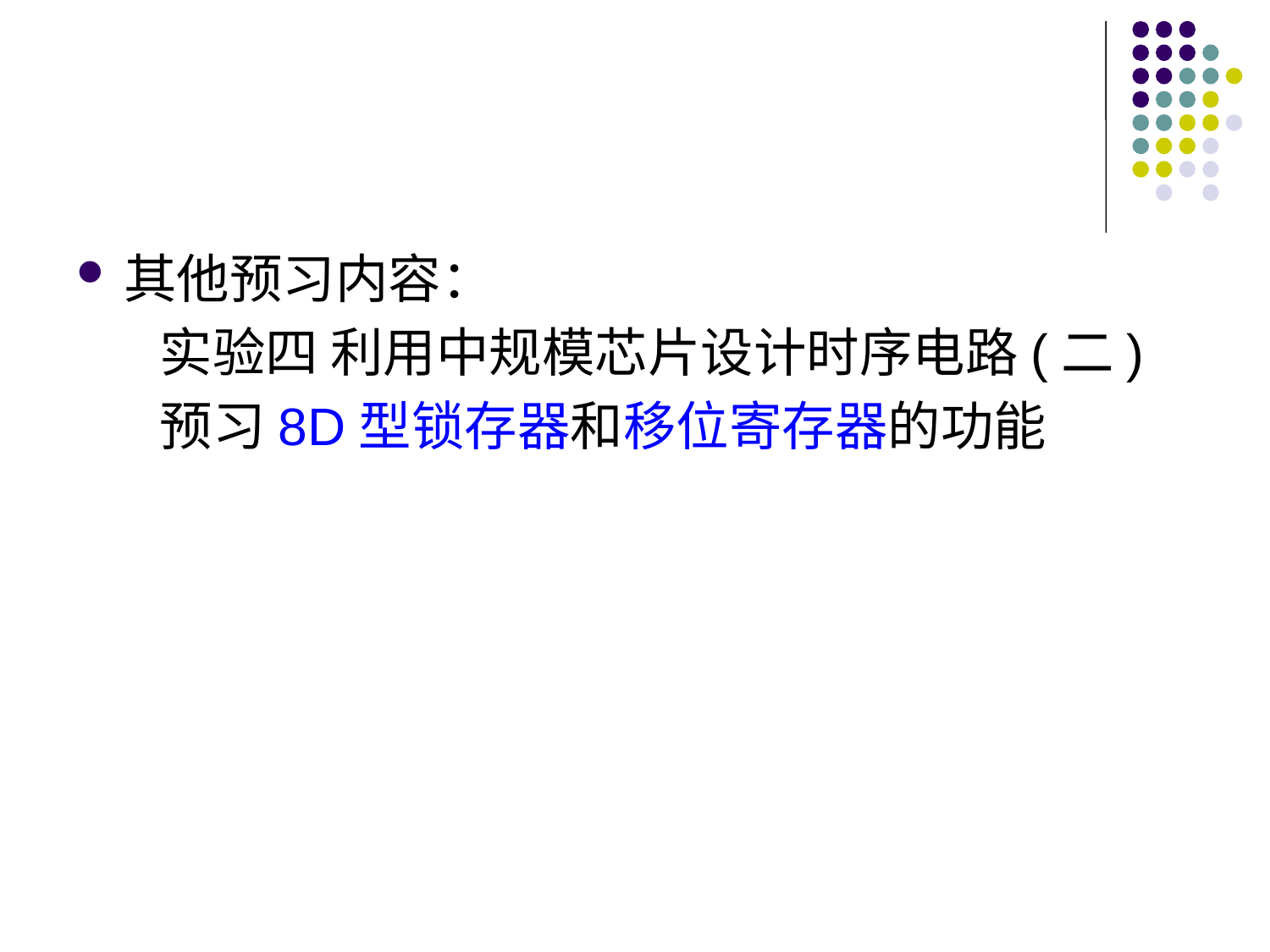

其他预习内容：
      实验四 利用中规模芯片设计时序电路(二)
      预习8D型锁存器和移位寄存器的功能